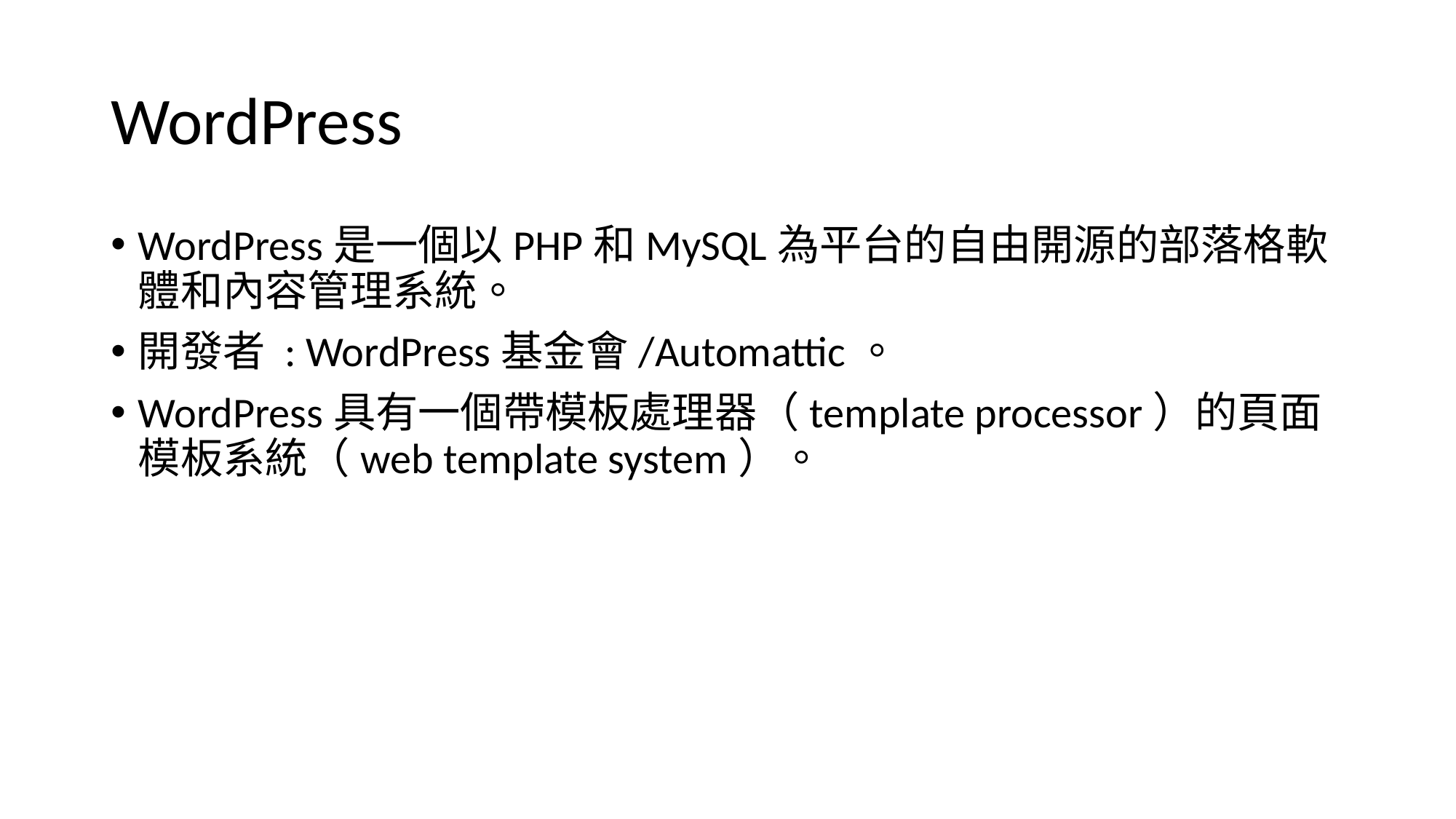

# WordPress
WordPress是一個以PHP和MySQL為平台的自由開源的部落格軟體和內容管理系統。
開發者 : WordPress基金會/Automattic。
WordPress具有一個帶模板處理器（template processor）的頁面模板系統（web template system）。